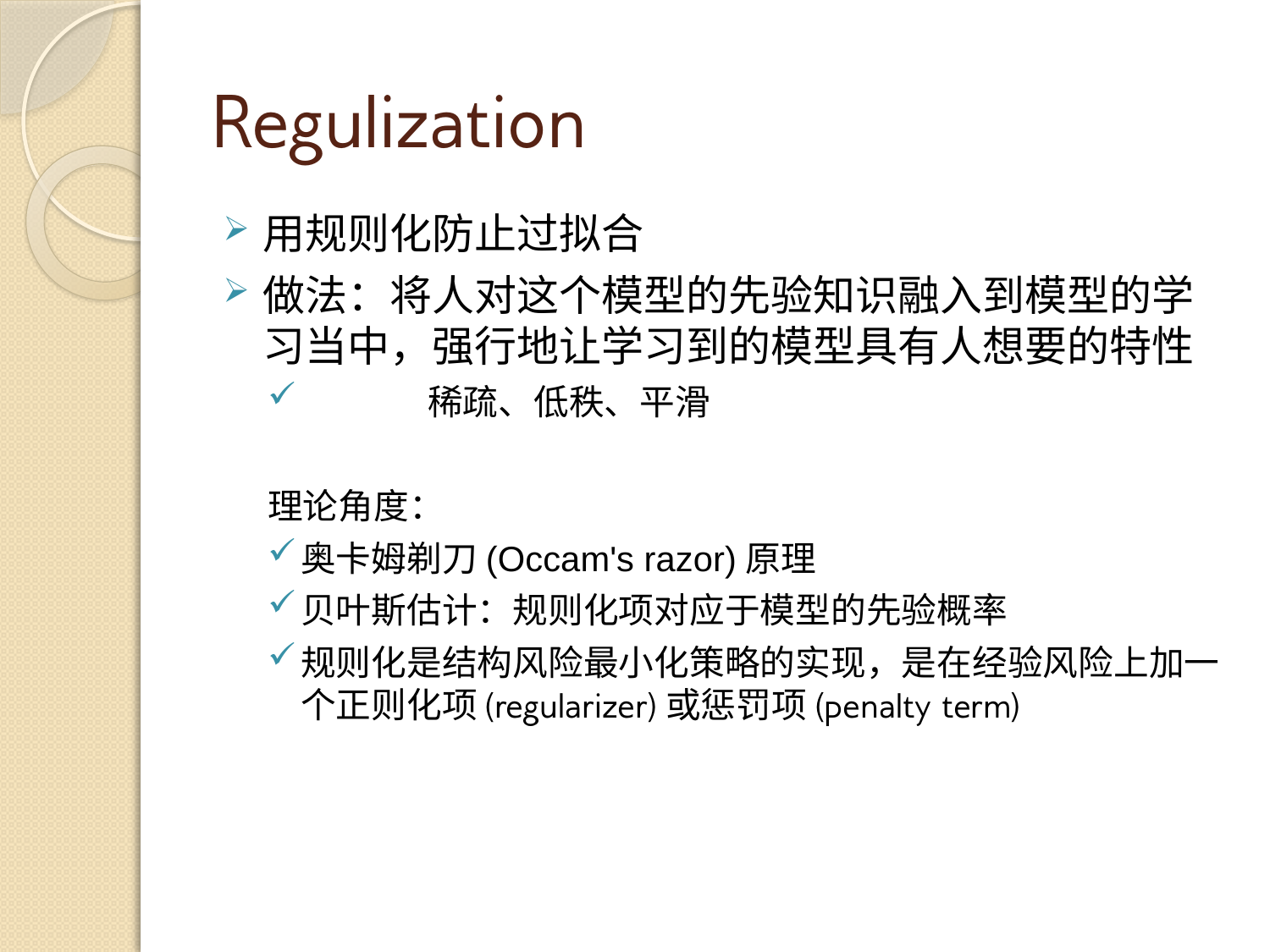

# Regulization
用规则化防止过拟合
做法：将人对这个模型的先验知识融入到模型的学习当中，强行地让学习到的模型具有人想要的特性
	稀疏、低秩、平滑

理论角度：
奥卡姆剃刀(Occam's razor)原理
贝叶斯估计：规则化项对应于模型的先验概率
规则化是结构风险最小化策略的实现，是在经验风险上加一个正则化项(regularizer)或惩罚项(penalty term)